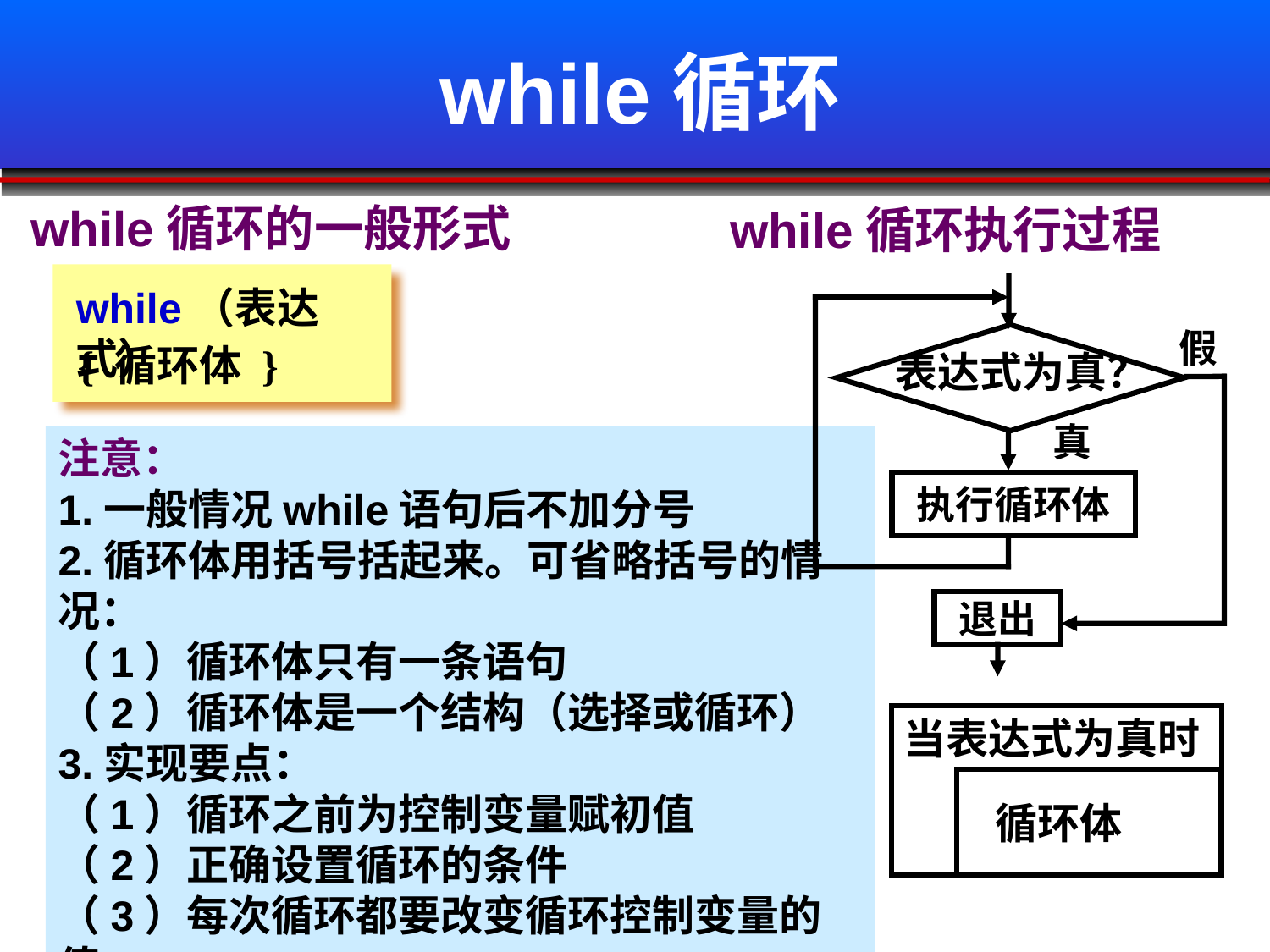

while循环
 while循环的一般形式
 while循环执行过程

while（表达式）

假

表达式为真？
{ 循环体 }

真
注意：
1.一般情况while语句后不加分号
2.循环体用括号括起来。可省略括号的情况：
（1）循环体只有一条语句
（2）循环体是一个结构（选择或循环）
3.实现要点：
（1）循环之前为控制变量赋初值
（2）正确设置循环的条件
（3）每次循环都要改变循环控制变量的值

执行循环体

退出

当表达式为真时

   循环体